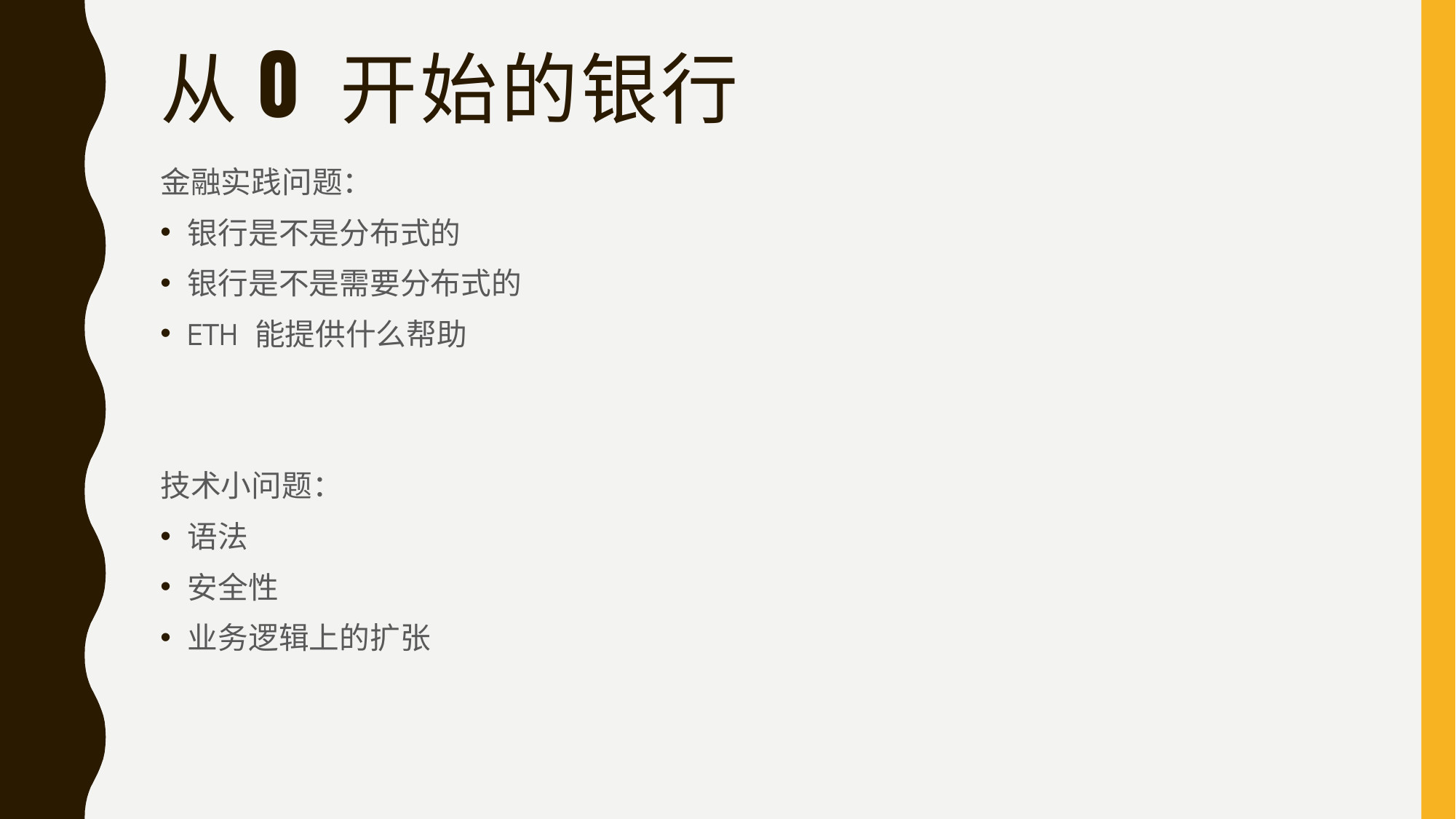

# 从0 开始的银行
金融实践问题：
银行是不是分布式的
银行是不是需要分布式的
ETH 能提供什么帮助

技术小问题：
语法
安全性
业务逻辑上的扩张